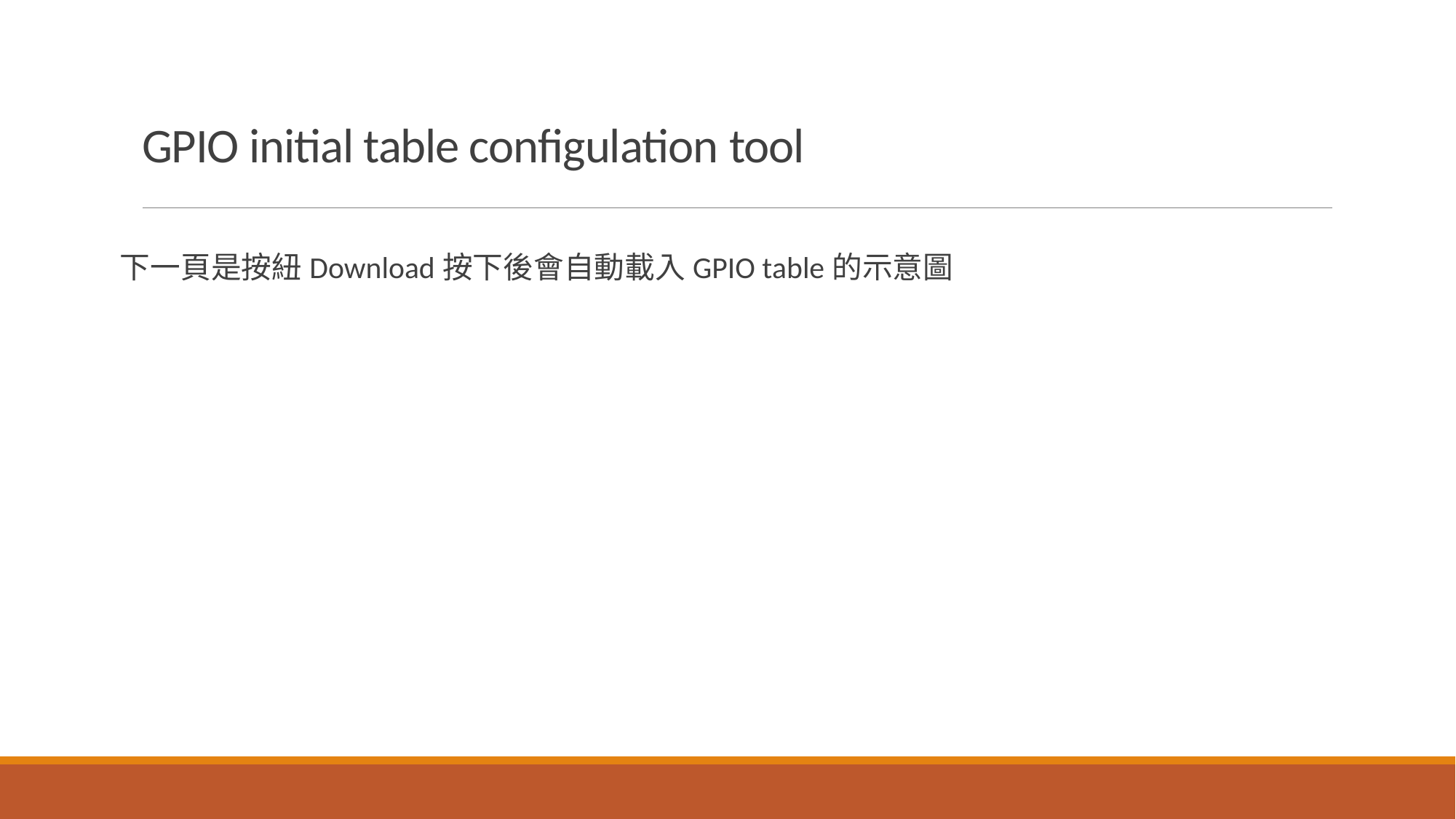

# GPIO initial table configulation tool
下一頁是按紐Download按下後會自動載入GPIO table的示意圖